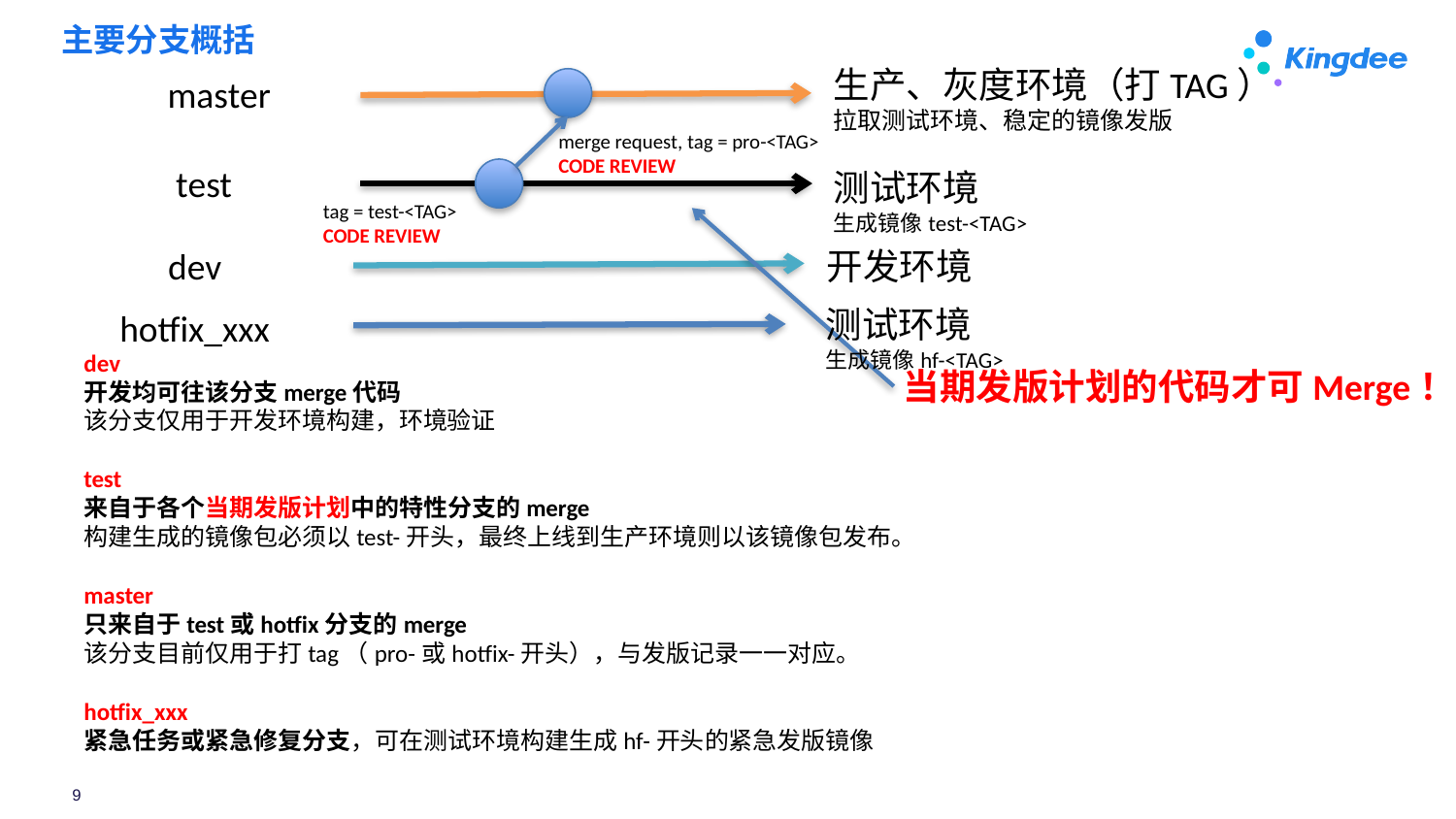

# 主要分支概括
生产、灰度环境（打TAG）
拉取测试环境、稳定的镜像发版
master

merge request, tag = pro-<TAG>
CODE REVIEW
test
测试环境
生成镜像test-<TAG>

tag = test-<TAG>
CODE REVIEW
dev
开发环境
测试环境
生成镜像hf-<TAG>
hotfix_xxx
dev
开发均可往该分支merge代码
该分支仅用于开发环境构建，环境验证

test
来自于各个当期发版计划中的特性分支的merge
构建生成的镜像包必须以test-开头，最终上线到生产环境则以该镜像包发布。

master
只来自于test或hotfix分支的merge
该分支目前仅用于打tag（pro-或hotfix-开头），与发版记录一一对应。

hotfix_xxx
紧急任务或紧急修复分支，可在测试环境构建生成hf-开头的紧急发版镜像
当期发版计划的代码才可Merge！